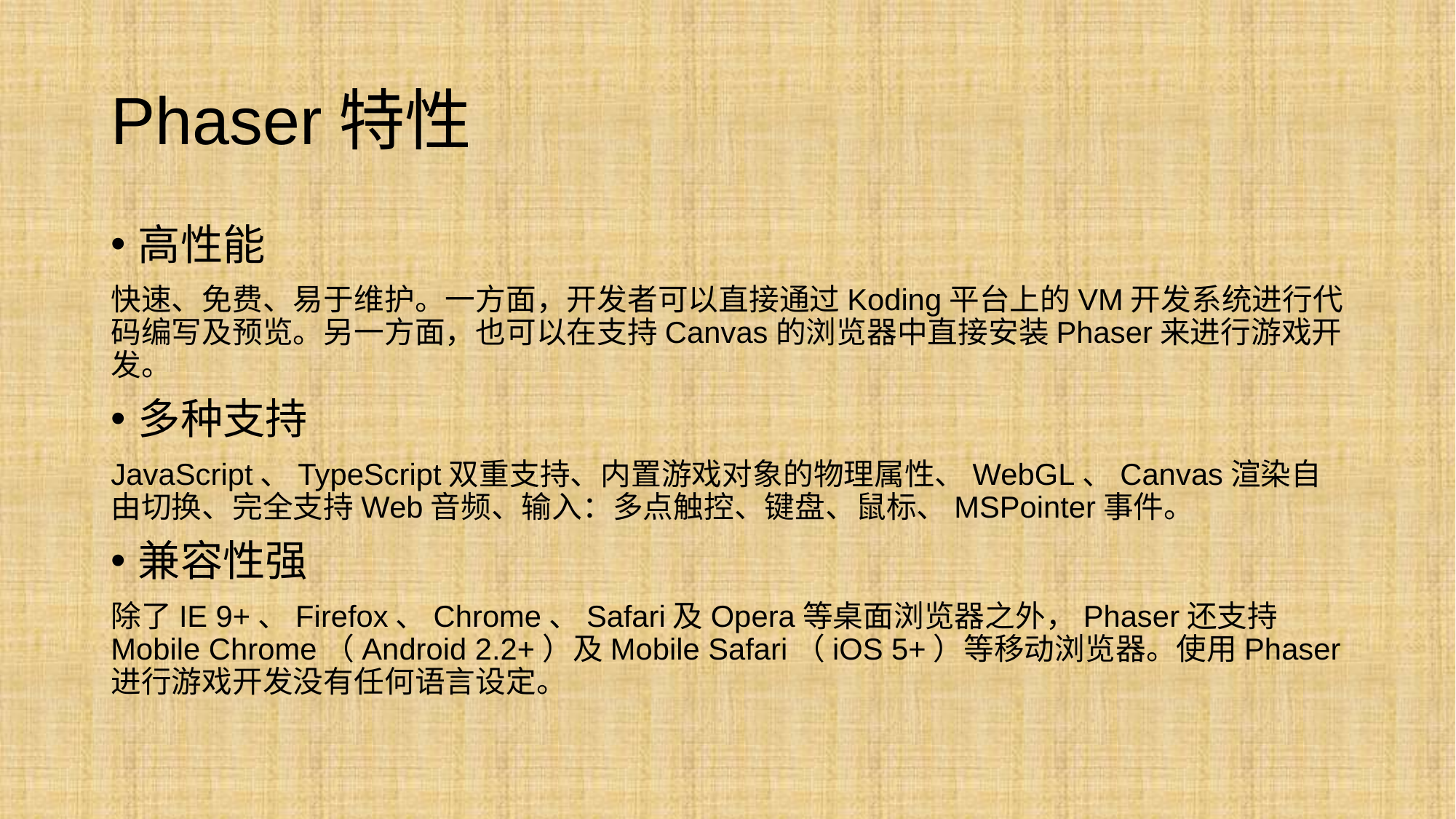

# Phaser特性
高性能
快速、免费、易于维护。一方面，开发者可以直接通过Koding平台上的VM开发系统进行代码编写及预览。另一方面，也可以在支持Canvas的浏览器中直接安装Phaser来进行游戏开发。
多种支持
JavaScript、TypeScript双重支持、内置游戏对象的物理属性、WebGL、Canvas渲染自由切换、完全支持Web音频、输入：多点触控、键盘、鼠标、MSPointer事件。
兼容性强
除了IE 9+、Firefox、Chrome、Safari及Opera等桌面浏览器之外，Phaser还支持Mobile Chrome（Android 2.2+）及Mobile Safari（iOS 5+）等移动浏览器。使用Phaser进行游戏开发没有任何语言设定。